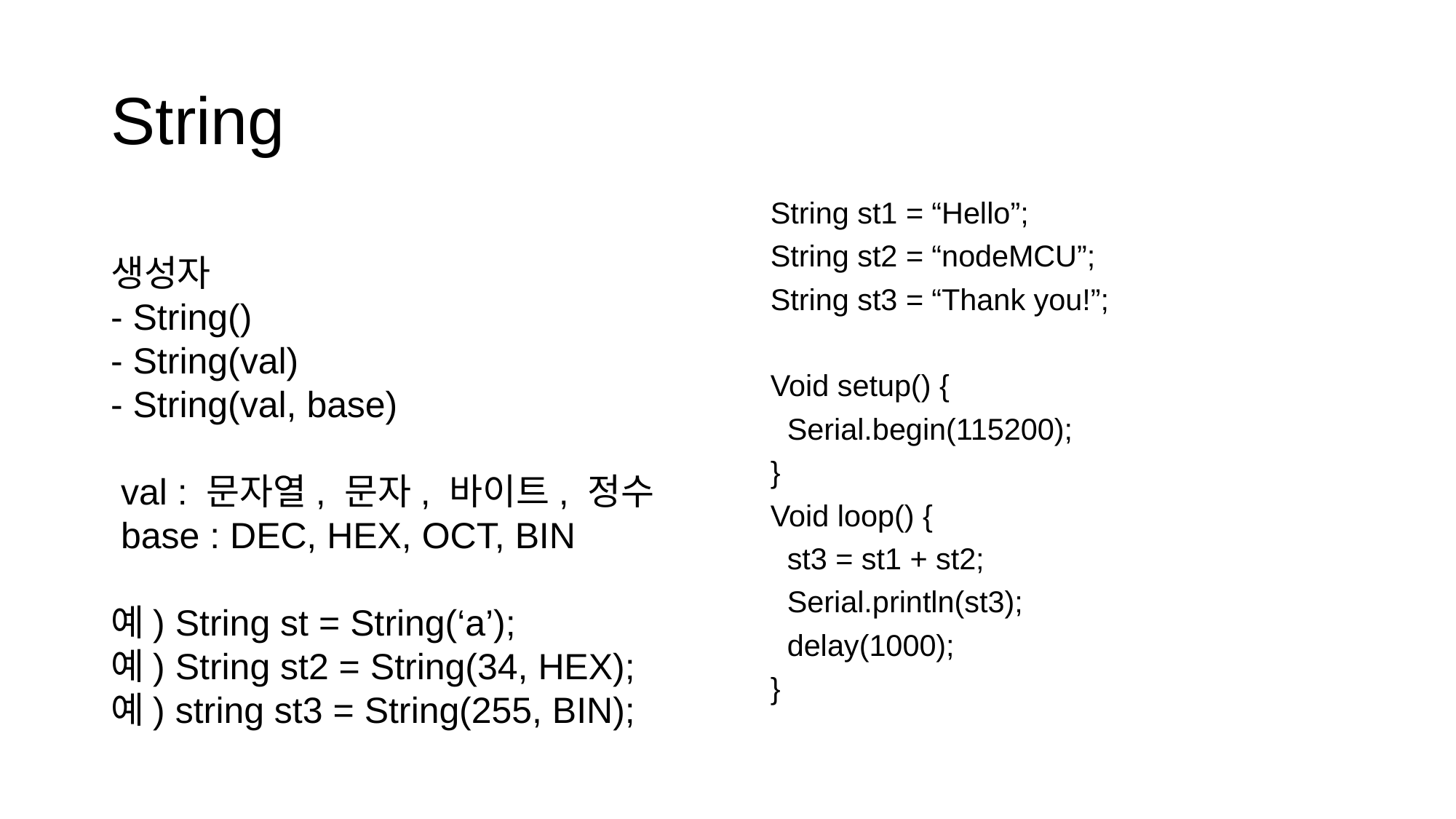

# String
String st1 = “Hello”;
String st2 = “nodeMCU”;
String st3 = “Thank you!”;

Void setup() {
  Serial.begin(115200);
}
Void loop() {
  st3 = st1 + st2;
  Serial.println(st3);
  delay(1000);
}
생성자
- String()
- String(val)
- String(val, base)

 val : 문자열, 문자, 바이트, 정수
 base : DEC, HEX, OCT, BIN

예) String st = String(‘a’);
예) String st2 = String(34, HEX);
예) string st3 = String(255, BIN);